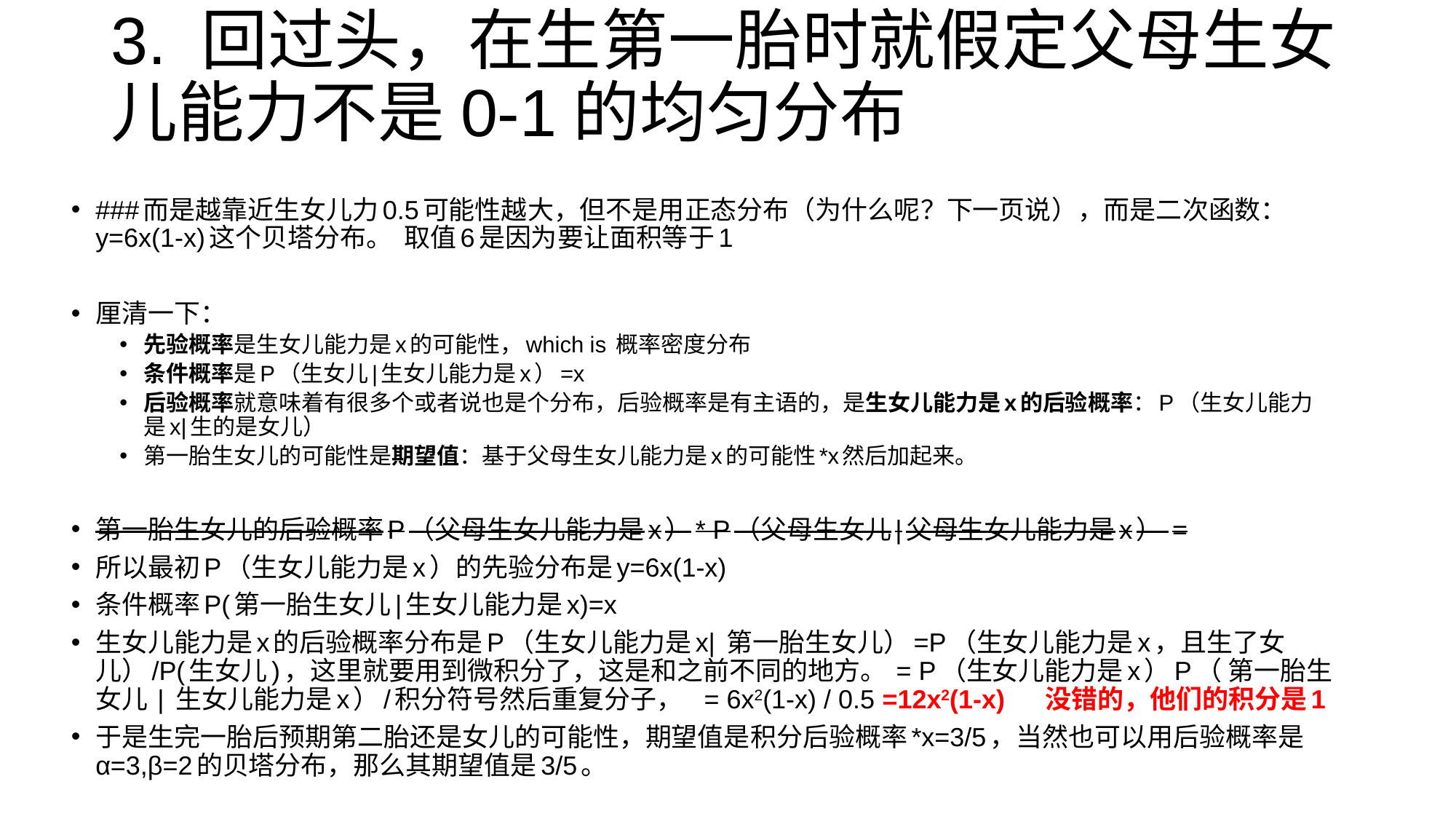

# 3. 回过头，在生第一胎时就假定父母生女儿能力不是0-1的均匀分布
###而是越靠近生女儿力0.5可能性越大，但不是用正态分布（为什么呢？下一页说），而是二次函数：y=6x(1-x)这个贝塔分布。  取值6是因为要让面积等于1

厘清一下：
先验概率是生女儿能力是x的可能性，which is 概率密度分布
条件概率是P（生女儿|生女儿能力是x）=x
后验概率就意味着有很多个或者说也是个分布，后验概率是有主语的，是生女儿能力是x的后验概率：P（生女儿能力是x|生的是女儿）
第一胎生女儿的可能性是期望值：基于父母生女儿能力是x的可能性*x然后加起来。

第一胎生女儿的后验概率P（父母生女儿能力是x）* P（父母生女儿|父母生女儿能力是x） =
所以最初P（生女儿能力是x）的先验分布是y=6x(1-x)
条件概率P(第一胎生女儿|生女儿能力是x)=x
生女儿能力是x的后验概率分布是P（生女儿能力是x| 第一胎生女儿）=P（生女儿能力是x，且生了女儿）/P(生女儿)，这里就要用到微积分了，这是和之前不同的地方。 = P（生女儿能力是x）P（ 第一胎生女儿 | 生女儿能力是x）/积分符号然后重复分子，   = 6x2(1-x) / 0.5 =12x2(1-x)     没错的，他们的积分是1
于是生完一胎后预期第二胎还是女儿的可能性，期望值是积分后验概率*x=3/5，当然也可以用后验概率是α=3,β=2的贝塔分布，那么其期望值是3/5。